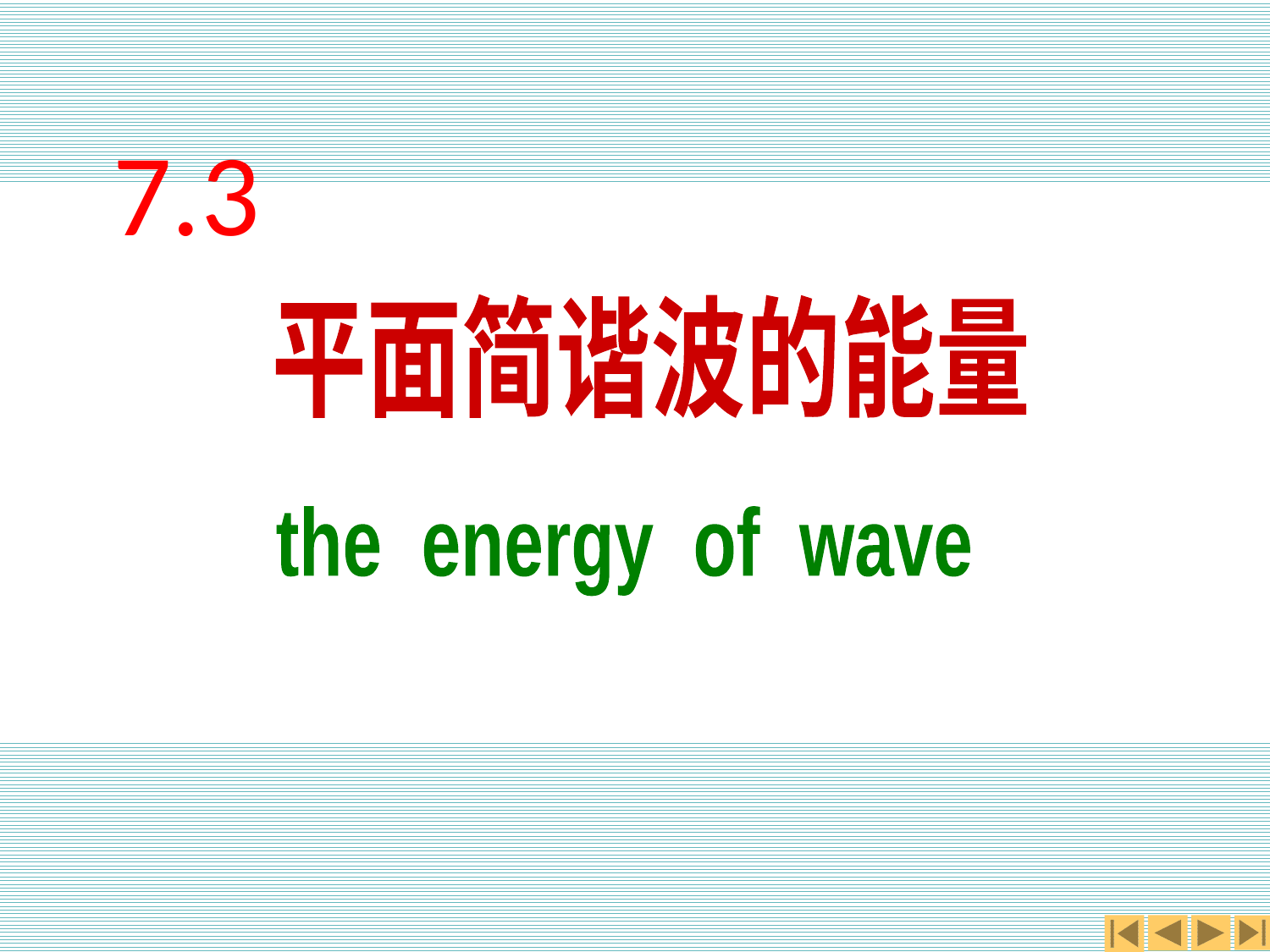

平面简谐波的能量
the  energy  of  wave

第三节
7.3